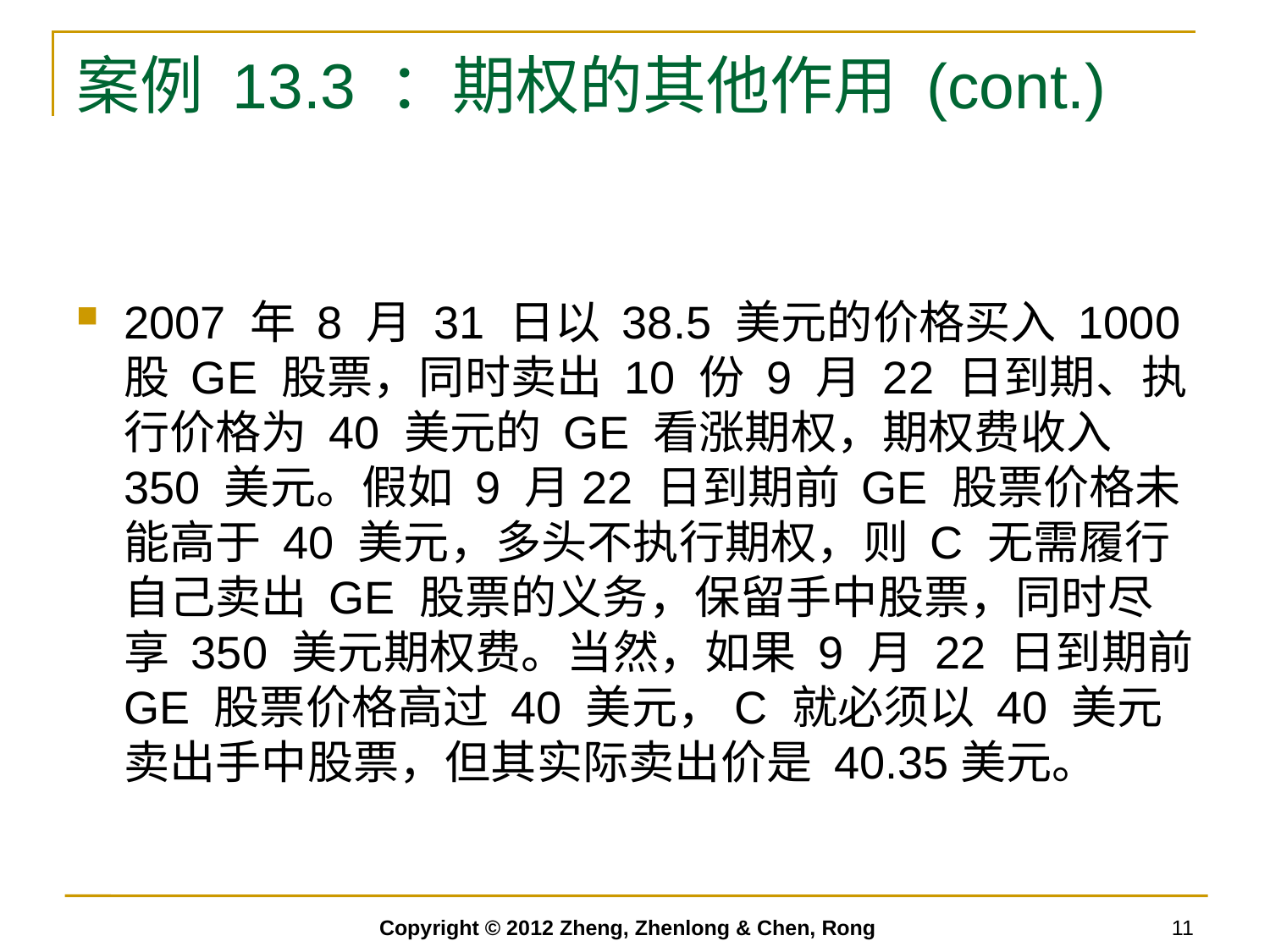

# 案例 13.3 ：期权的其他作用 (cont.)

2007 年 8 月 31 日以 38.5 美元的价格买入 1000 股 GE 股票，同时卖出 10 份 9 月 22 日到期、执行价格为 40 美元的 GE 看涨期权，期权费收入 350 美元。假如 9 月22 日到期前 GE 股票价格未能高于 40 美元，多头不执行期权，则 C 无需履行自己卖出 GE 股票的义务，保留手中股票，同时尽享 350 美元期权费。当然，如果 9 月 22 日到期前 GE 股票价格高过 40 美元，C 就必须以 40 美元卖出手中股票，但其实际卖出价是 40.35美元。
Copyright © 2012 Zheng, Zhenlong & Chen, Rong
11